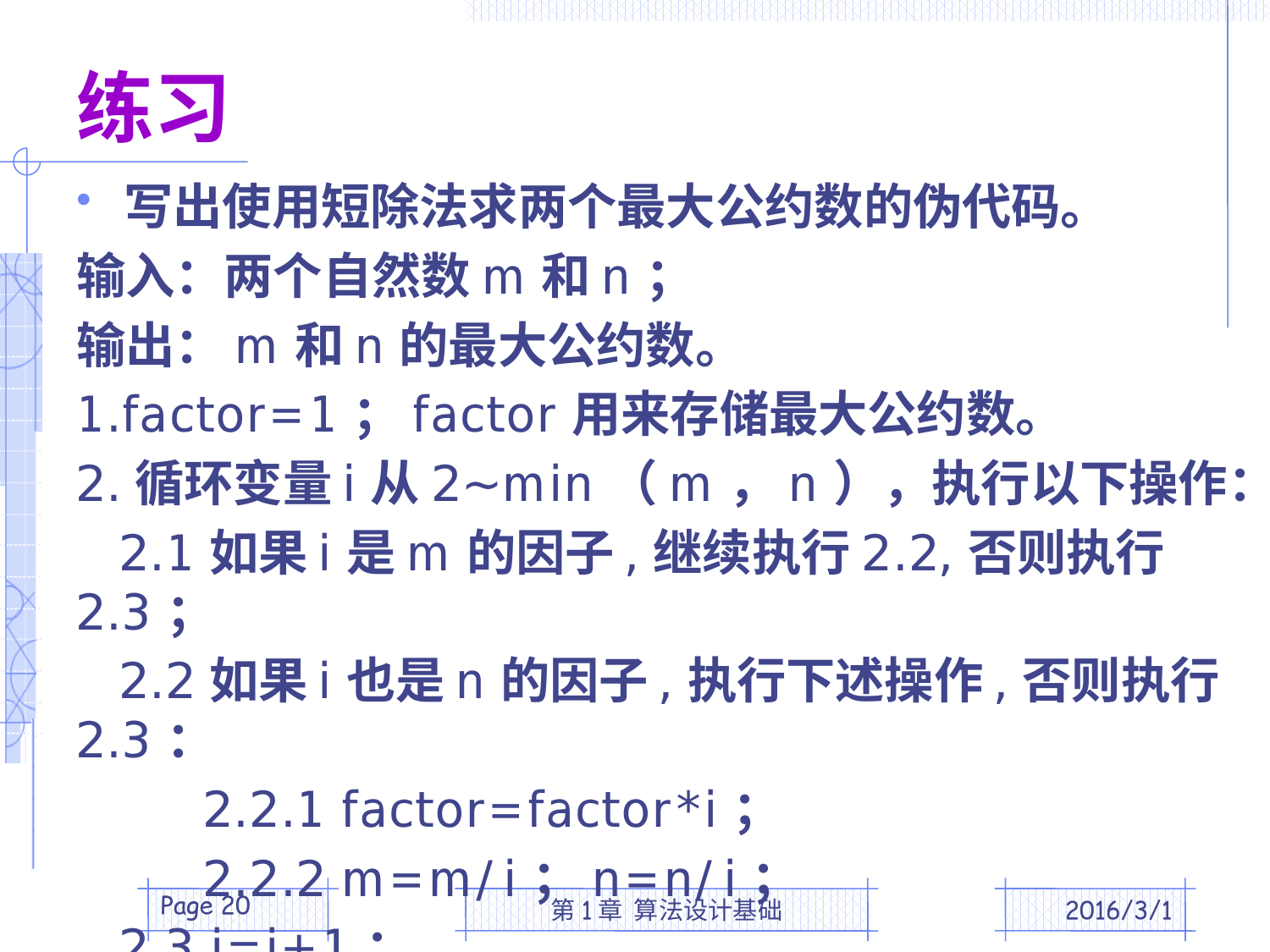

# 练习
写出使用短除法求两个最大公约数的伪代码。
输入：两个自然数m和n；
输出：m和n的最大公约数。
1.factor=1；factor用来存储最大公约数。
2.循环变量i从2~min（m，n），执行以下操作：
   2.1如果i是m的因子,继续执行2.2,否则执行2.3；
   2.2如果i也是n的因子,执行下述操作,否则执行2.3：
	2.2.1 factor=factor*i；
	2.2.2 m=m/i；n=n/i；
   2.3 i=i+1；
3.输出factor。
Page 20
第1章  算法设计基础
2016/3/1